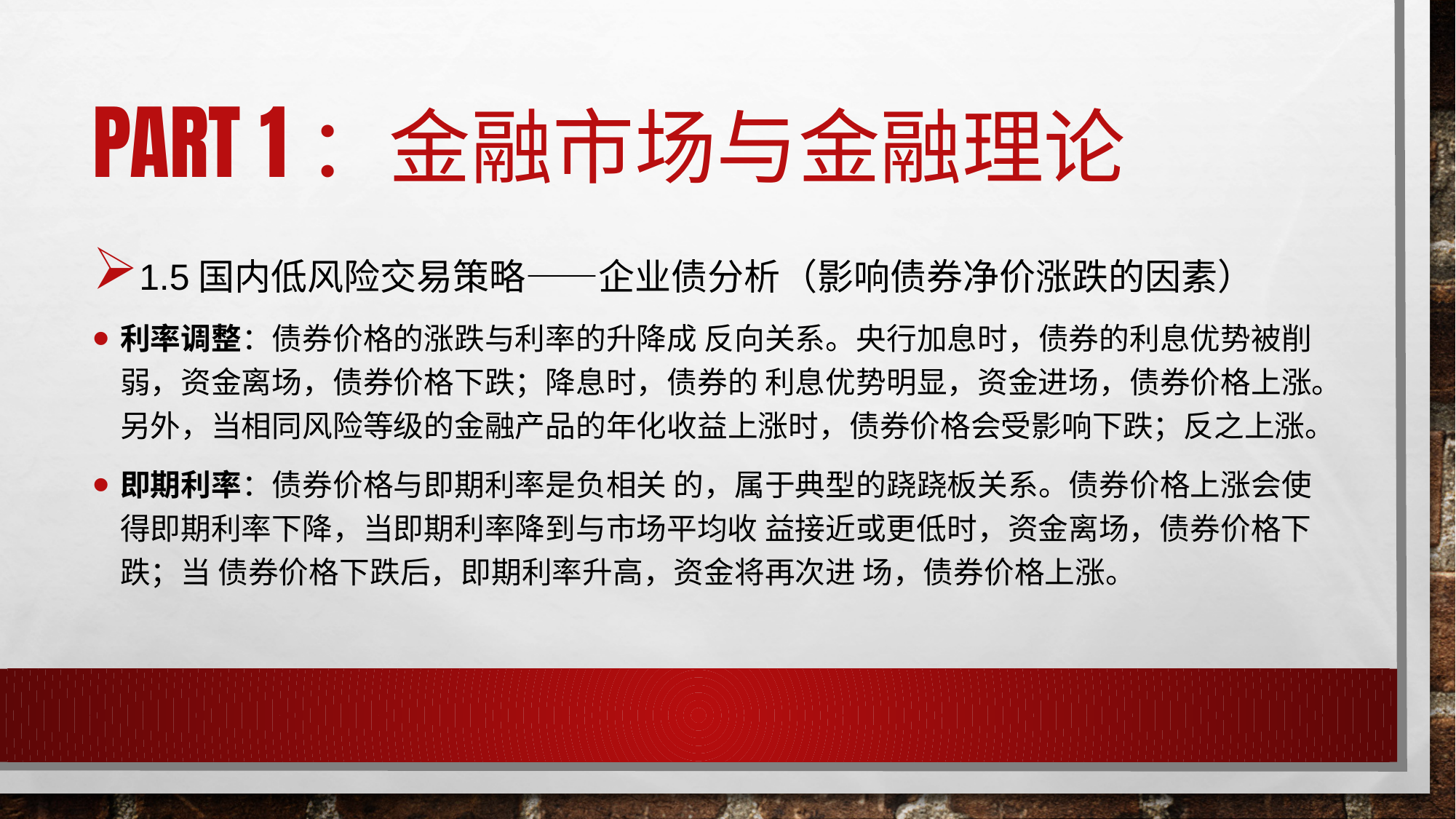

# Part 1：金融市场与金融理论
1.5国内低风险交易策略——企业债分析（影响债券净价涨跌的因素）
利率调整：债券价格的涨跌与利率的升降成 反向关系。央行加息时，债券的利息优势被削 弱，资金离场，债券价格下跌；降息时，债券的 利息优势明显，资金进场，债券价格上涨。另外，当相同风险等级的金融产品的年化收益上涨时，债券价格会受影响下跌；反之上涨。
即期利率：债券价格与即期利率是负相关 的，属于典型的跷跷板关系。债券价格上涨会使 得即期利率下降，当即期利率降到与市场平均收 益接近或更低时，资金离场，债券价格下跌；当 债券价格下跌后，即期利率升高，资金将再次进 场，债券价格上涨。